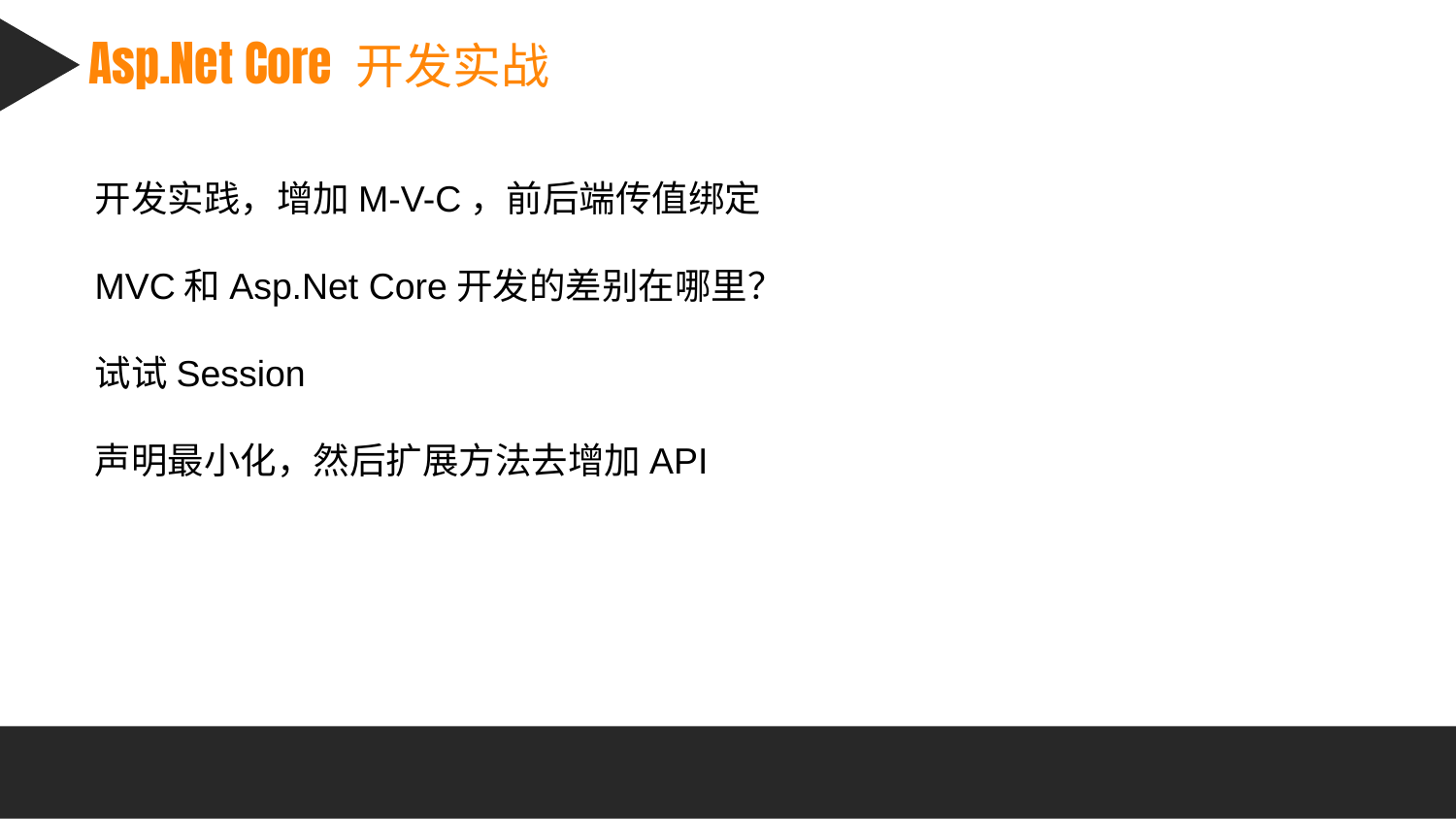

Asp.Net Core 开发实战
开发实践，增加M-V-C，前后端传值绑定

MVC和Asp.Net Core开发的差别在哪里？

试试Session

声明最小化，然后扩展方法去增加API